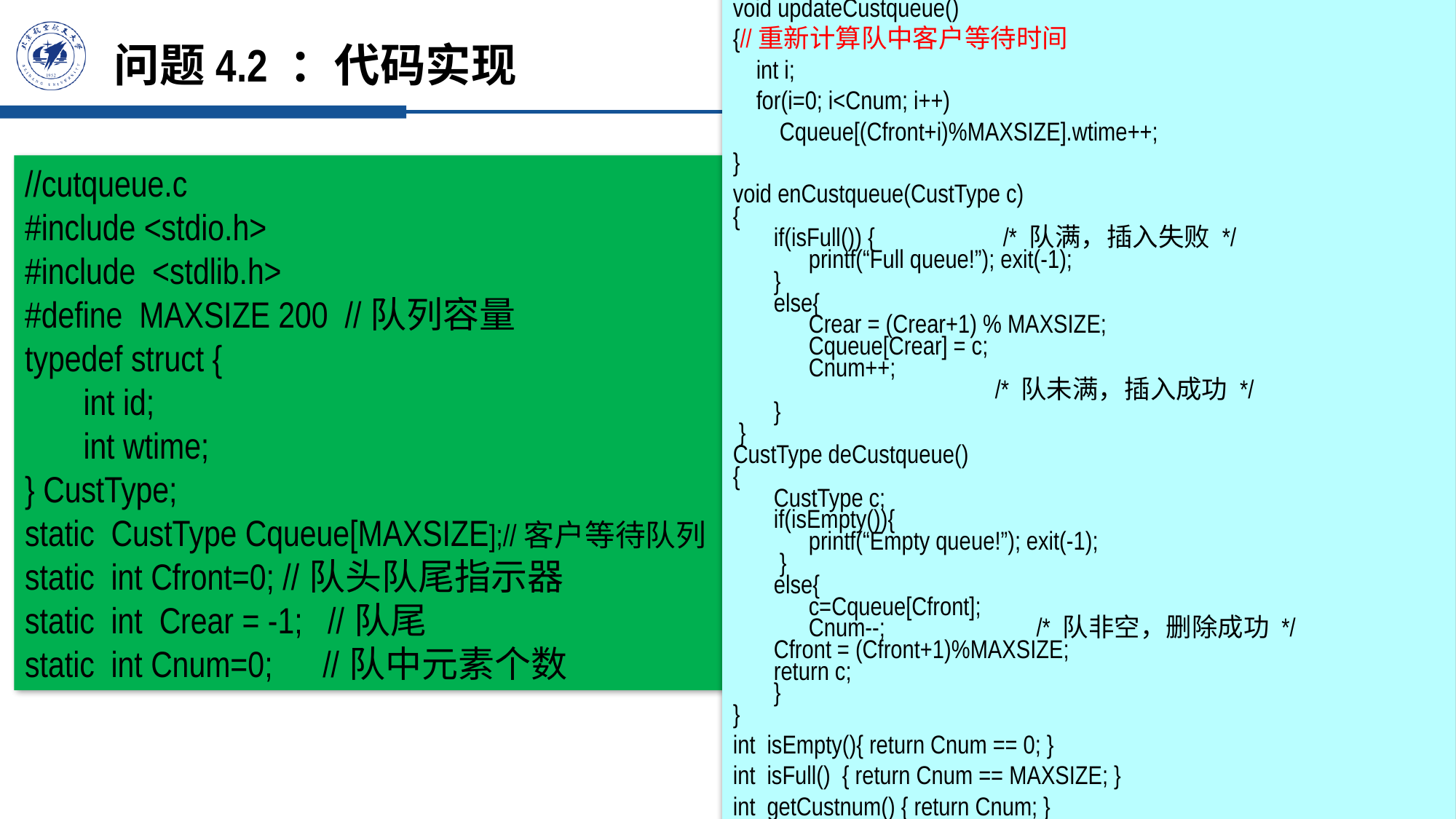

void updateCustqueue()
{//重新计算队中客户等待时间
    int i;
    for(i=0; i<Cnum; i++)
        Cqueue[(Cfront+i)%MAXSIZE].wtime++;
}
void enCustqueue(CustType c)
{
       if(isFull()) {                      /* 队满，插入失败 */
             printf(“Full queue!”); exit(-1);
       }
       else{
             Crear = (Crear+1) % MAXSIZE;
             Cqueue[Crear] = c;
             Cnum++;
                                             /* 队未满，插入成功 */
       }
 }
CustType deCustqueue()
{
       CustType c;
       if(isEmpty()){
             printf(“Empty queue!”); exit(-1);
        }
       else{
             c=Cqueue[Cfront];
             Cnum--;                          /* 队非空，删除成功 */
       Cfront = (Cfront+1)%MAXSIZE;
       return c;
       }
}
int  isEmpty(){ return Cnum == 0; }
int  isFull()  { return Cnum == MAXSIZE; }
int  getCustnum() { return Cnum; }
# 问题4.2 ：代码实现
//cutqueue.c
#include <stdio.h>
#include  <stdlib.h>
#define  MAXSIZE 200  //队列容量
typedef struct {
       int id;
       int wtime;
} CustType;
static  CustType Cqueue[MAXSIZE];//客户等待队列
static  int Cfront=0; //队头队尾指示器
static  int  Crear = -1;   //队尾
static  int Cnum=0;      //队中元素个数
99